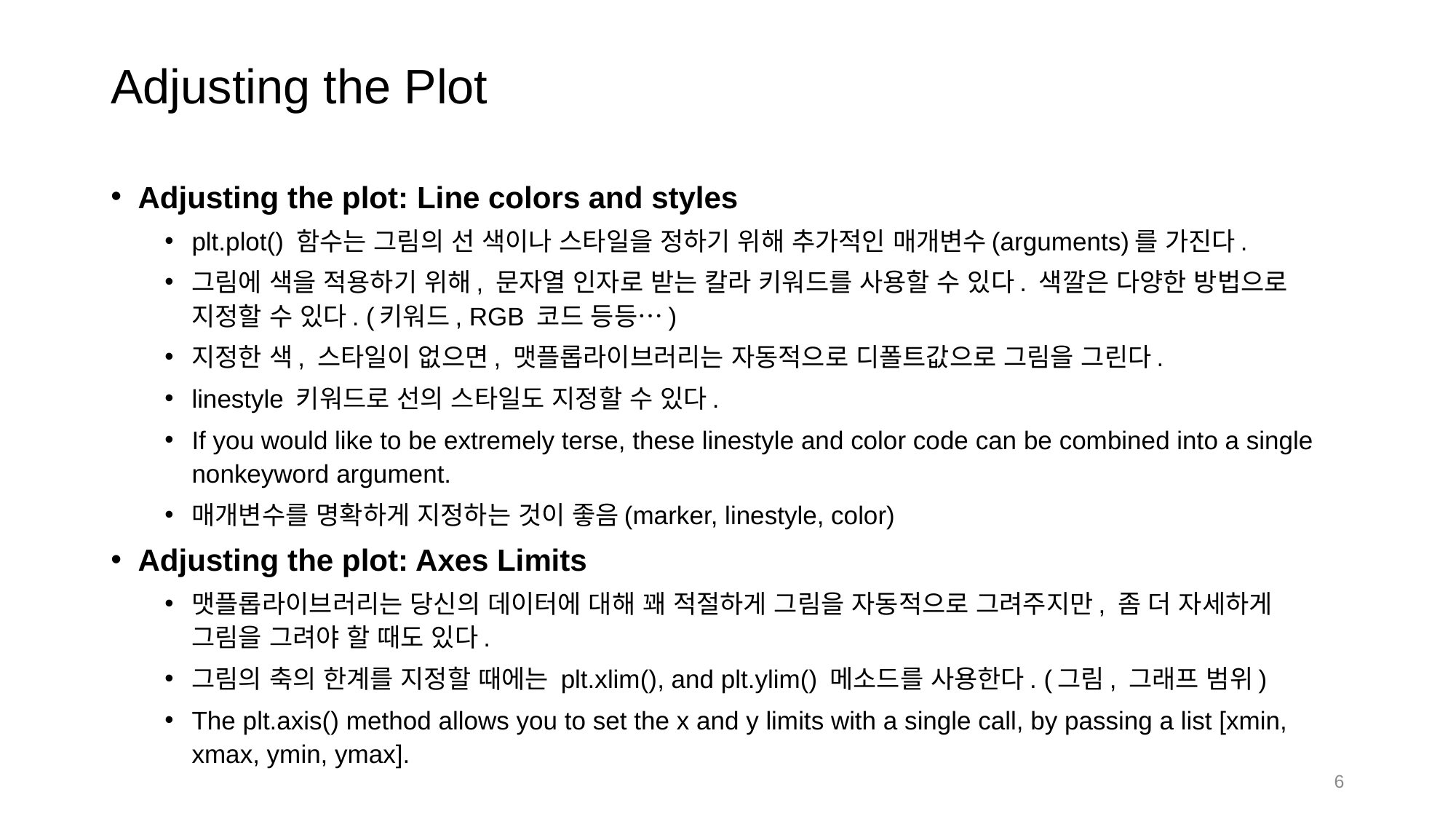

# Adjusting the Plot
Adjusting the plot: Line colors and styles
plt.plot() 함수는 그림의 선 색이나 스타일을 정하기 위해 추가적인 매개변수(arguments)를 가진다.
그림에 색을 적용하기 위해, 문자열 인자로 받는 칼라 키워드를 사용할 수 있다. 색깔은 다양한 방법으로 지정할 수 있다. (키워드, RGB 코드 등등…)
지정한 색, 스타일이 없으면, 맷플롭라이브러리는 자동적으로 디폴트값으로 그림을 그린다.
linestyle 키워드로 선의 스타일도 지정할 수 있다.
If you would like to be extremely terse, these linestyle and color code can be combined into a single nonkeyword argument.
매개변수를 명확하게 지정하는 것이 좋음(marker, linestyle, color)
Adjusting the plot: Axes Limits
맷플롭라이브러리는 당신의 데이터에 대해 꽤 적절하게 그림을 자동적으로 그려주지만, 좀 더 자세하게 그림을 그려야 할 때도 있다.
그림의 축의 한계를 지정할 때에는 plt.xlim(), and plt.ylim() 메소드를 사용한다. (그림, 그래프 범위)
The plt.axis() method allows you to set the x and y limits with a single call, by passing a list [xmin, xmax, ymin, ymax].
6